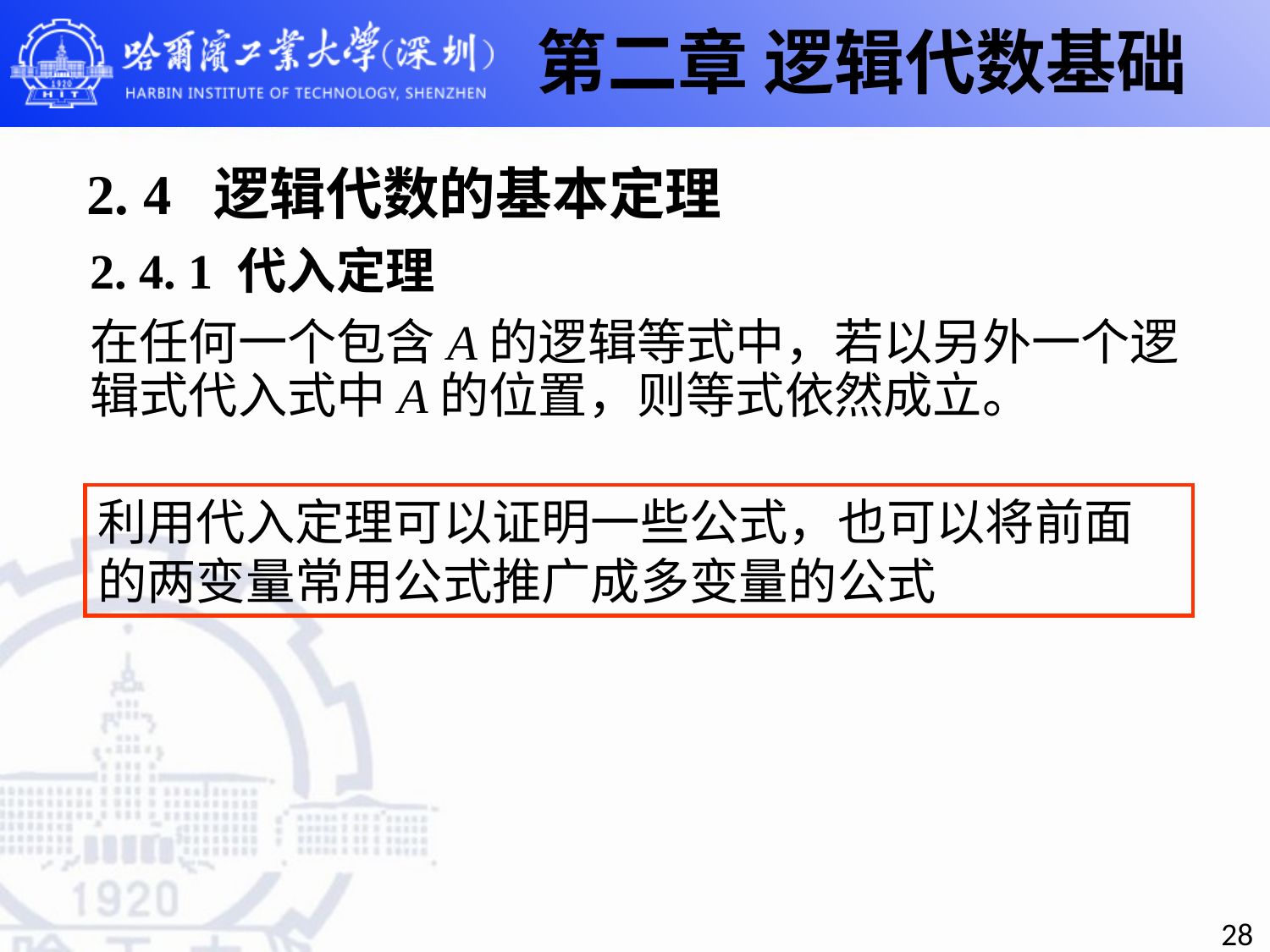

第二章 逻辑代数基础
# 2. 4  逻辑代数的基本定理
2. 4. 1 代入定理
在任何一个包含A的逻辑等式中，若以另外一个逻辑式代入式中A的位置，则等式依然成立。
利用代入定理可以证明一些公式，也可以将前面的两变量常用公式推广成多变量的公式